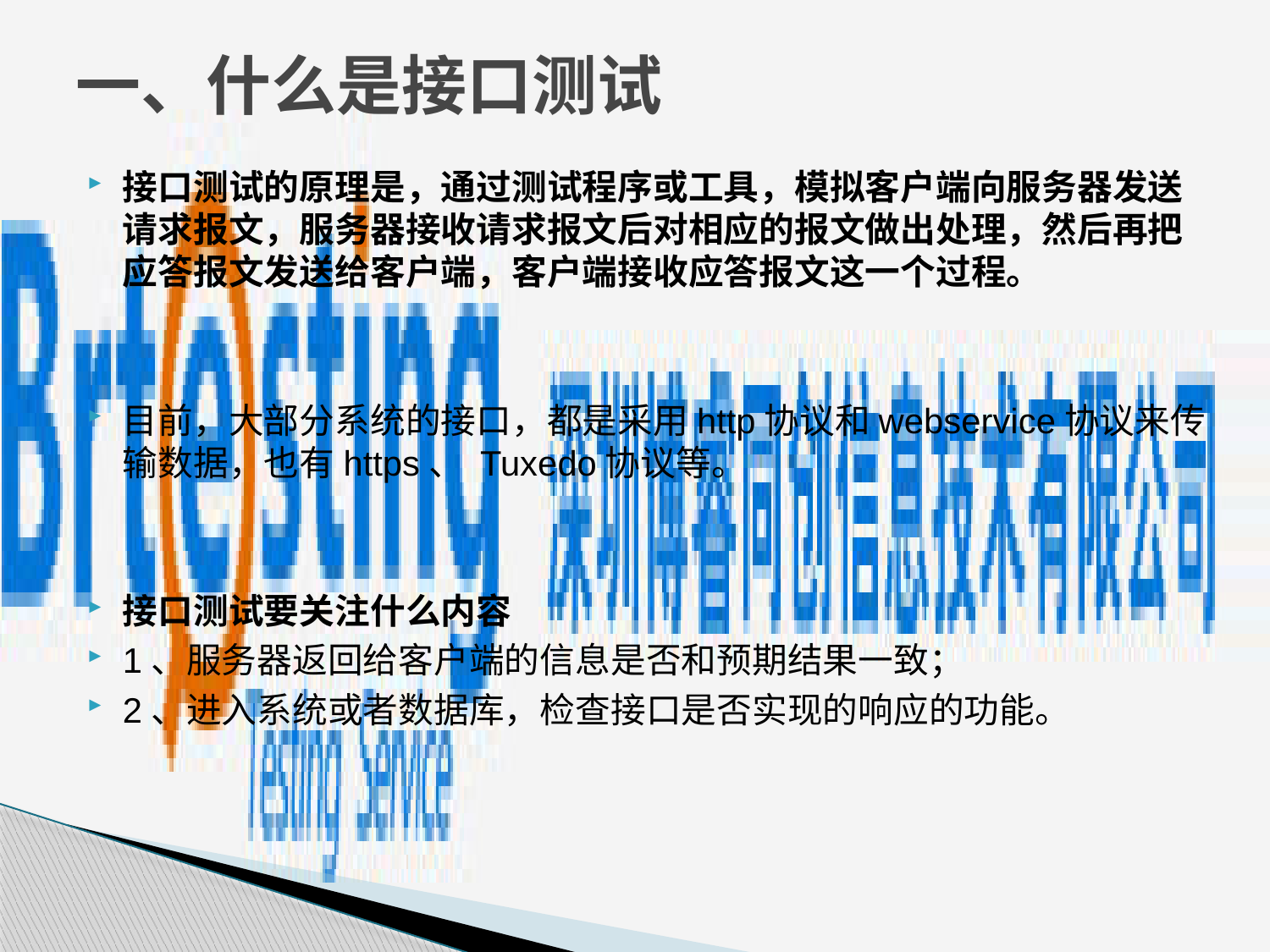

# 一、什么是接口测试
接口测试的原理是，通过测试程序或工具，模拟客户端向服务器发送请求报文，服务器接收请求报文后对相应的报文做出处理，然后再把应答报文发送给客户端，客户端接收应答报文这一个过程。

目前，大部分系统的接口，都是采用http协议和webservice协议来传输数据，也有https、 Tuxedo协议等。

接口测试要关注什么内容
1、服务器返回给客户端的信息是否和预期结果一致；
2、进入系统或者数据库，检查接口是否实现的响应的功能。